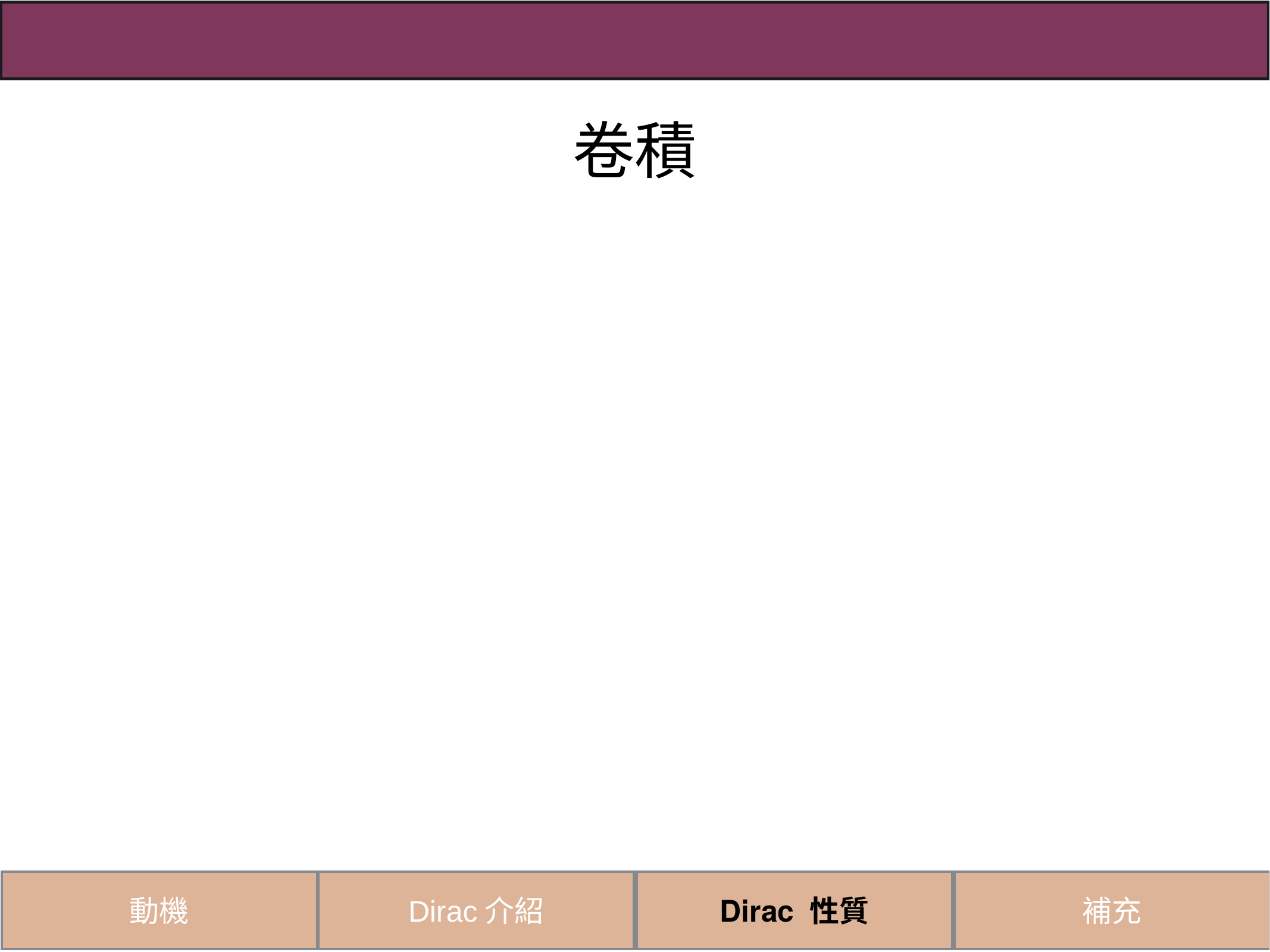

# 卷積

動機
Dirac介紹
Dirac 性質
補充